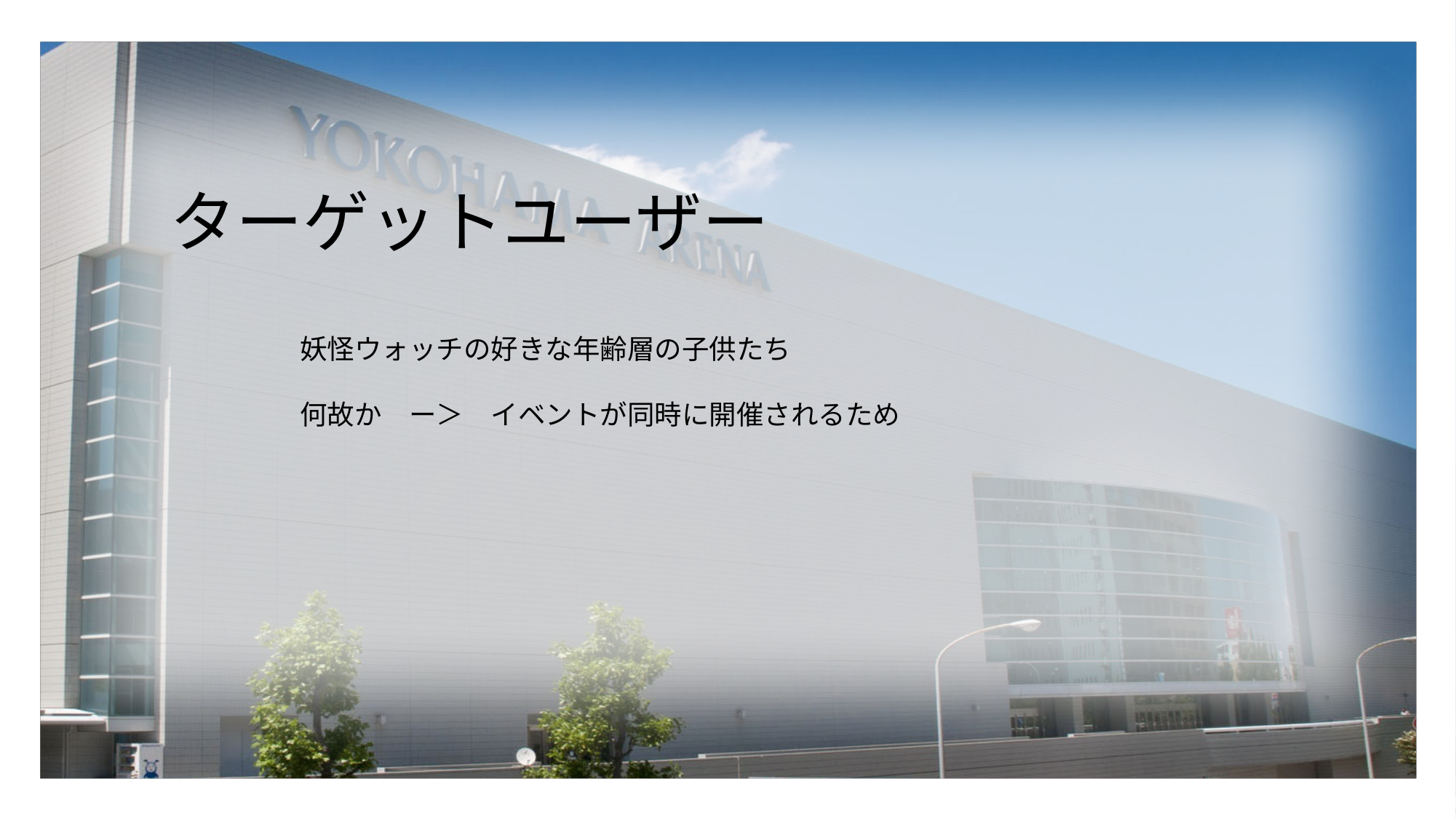

# ターゲットユーザー
妖怪ウォッチの好きな年齢層の子供たち

何故か　ー＞　イベントが同時に開催されるため